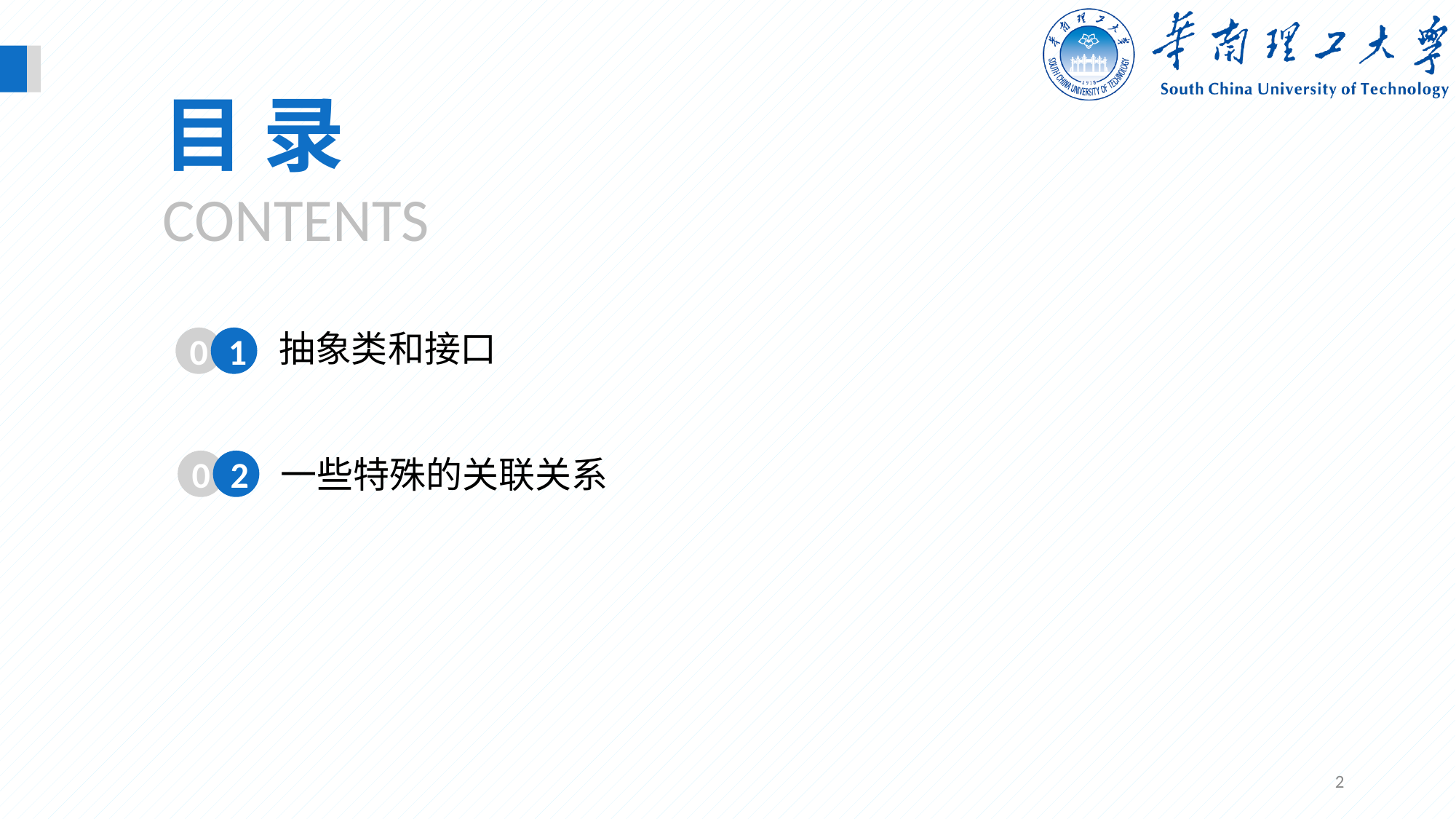

目 录
CONTENTS
抽象类和接口
0
1
一些特殊的关联关系
0
2
2